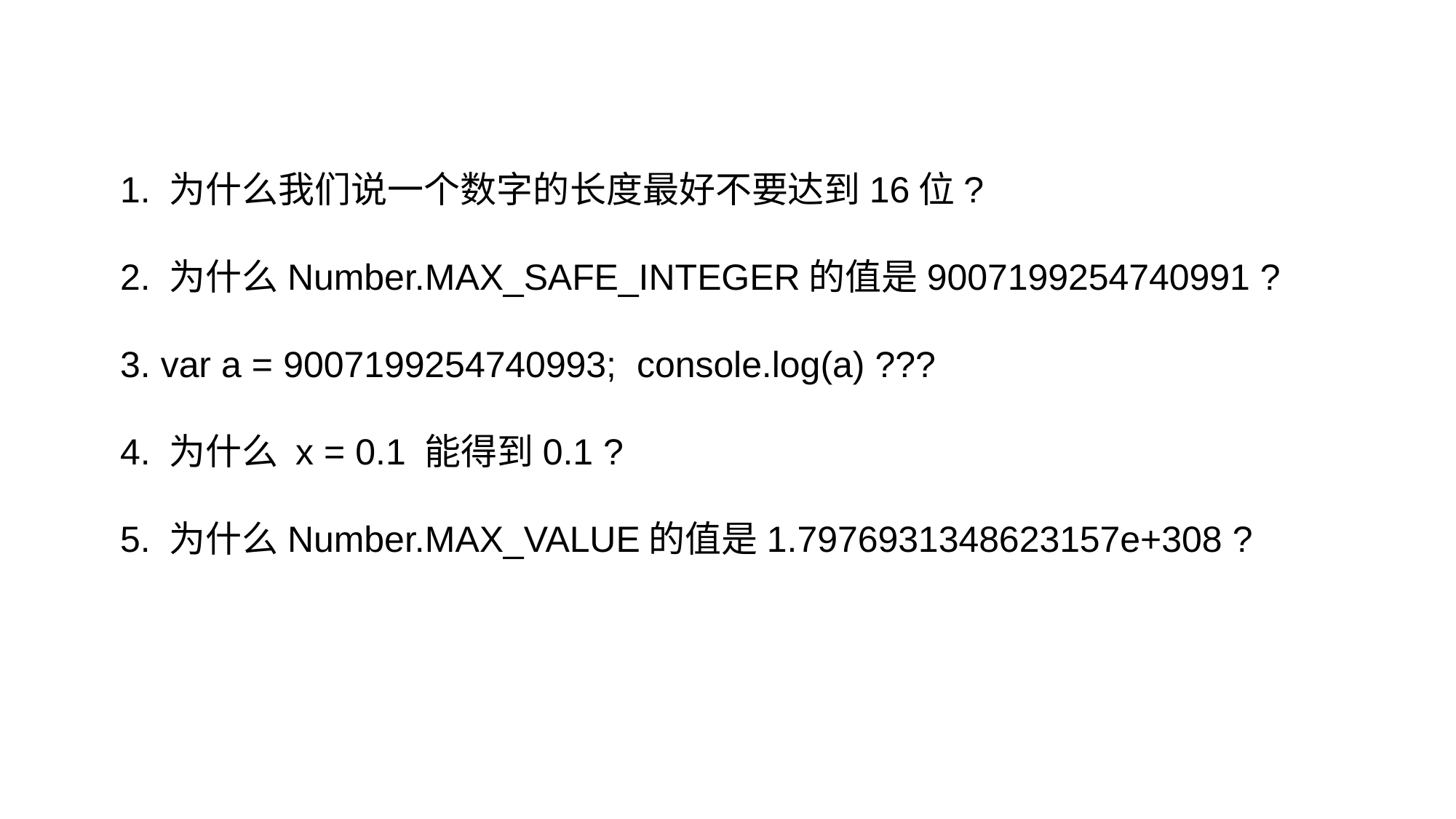

1. 为什么我们说一个数字的长度最好不要达到16位?

2. 为什么Number.MAX_SAFE_INTEGER的值是9007199254740991 ?

3. var a = 9007199254740993;  console.log(a) ???

4. 为什么 x = 0.1 能得到0.1 ?

5. 为什么Number.MAX_VALUE的值是1.7976931348623157e+308 ?